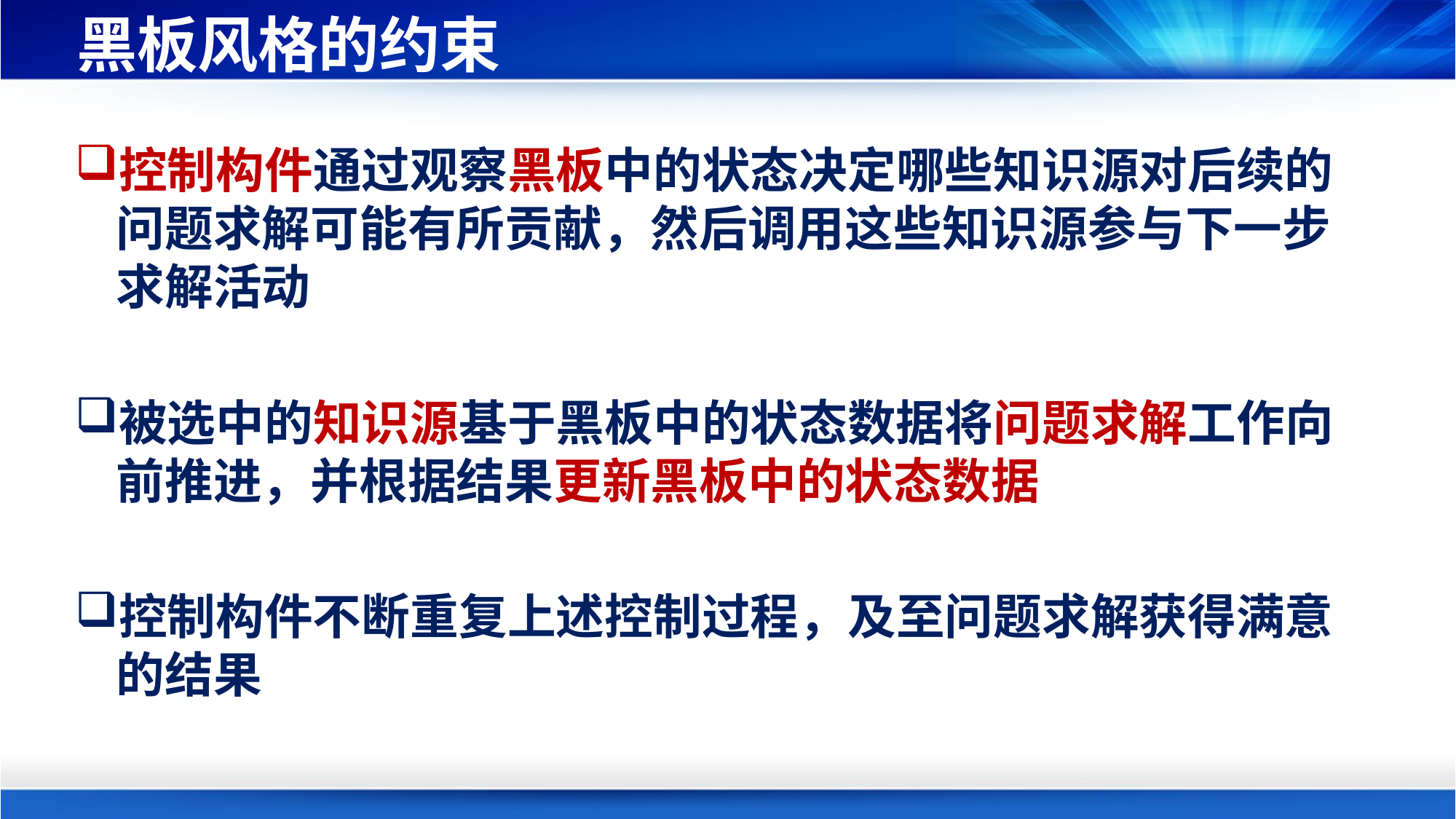

# 黑板风格的约束
控制构件通过观察黑板中的状态决定哪些知识源对后续的问题求解可能有所贡献，然后调用这些知识源参与下一步求解活动

被选中的知识源基于黑板中的状态数据将问题求解工作向前推进，并根据结果更新黑板中的状态数据

控制构件不断重复上述控制过程，及至问题求解获得满意的结果